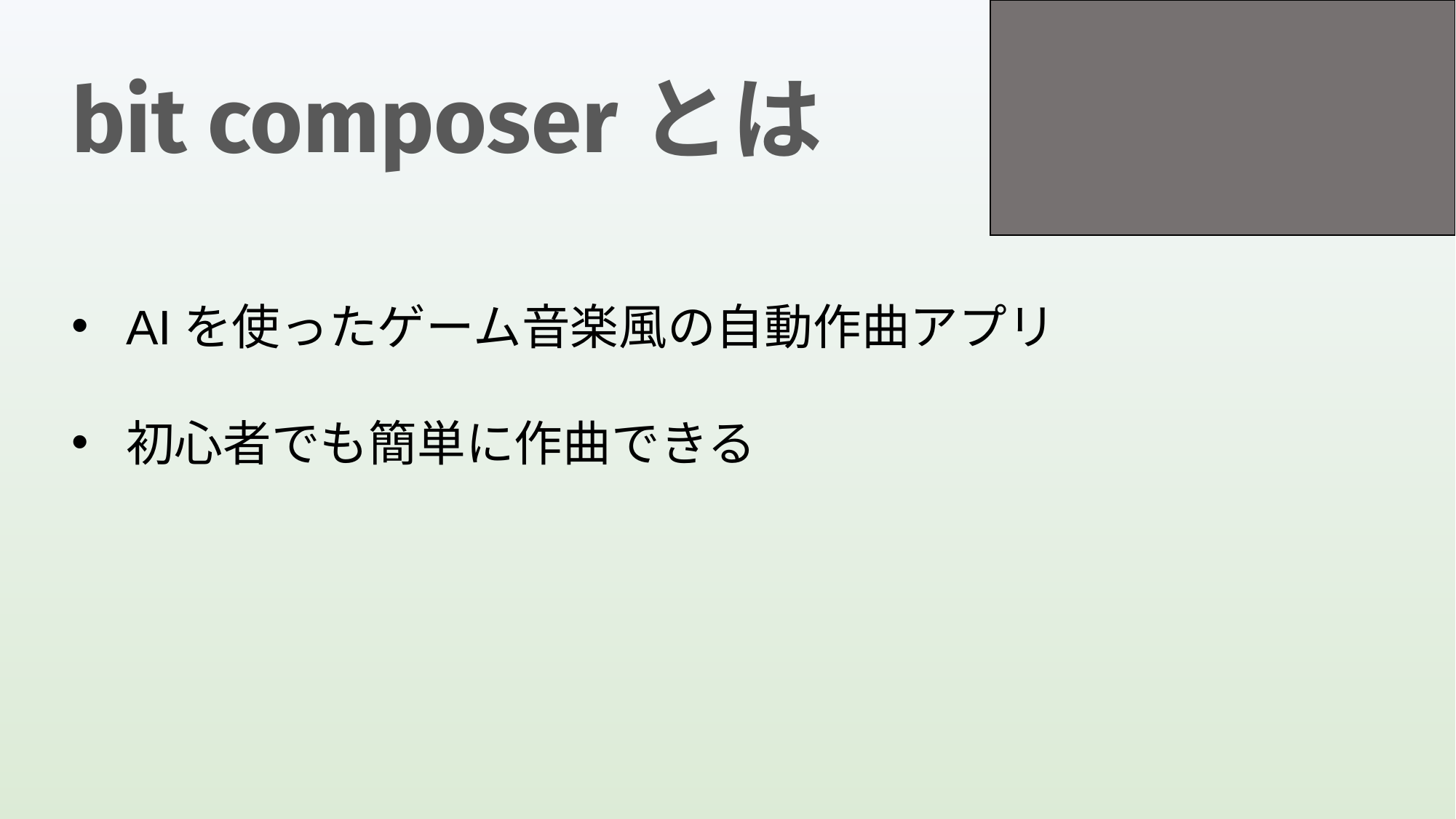

bit composerとは
AIを使ったゲーム音楽風の自動作曲アプリ

初心者でも簡単に作曲できる